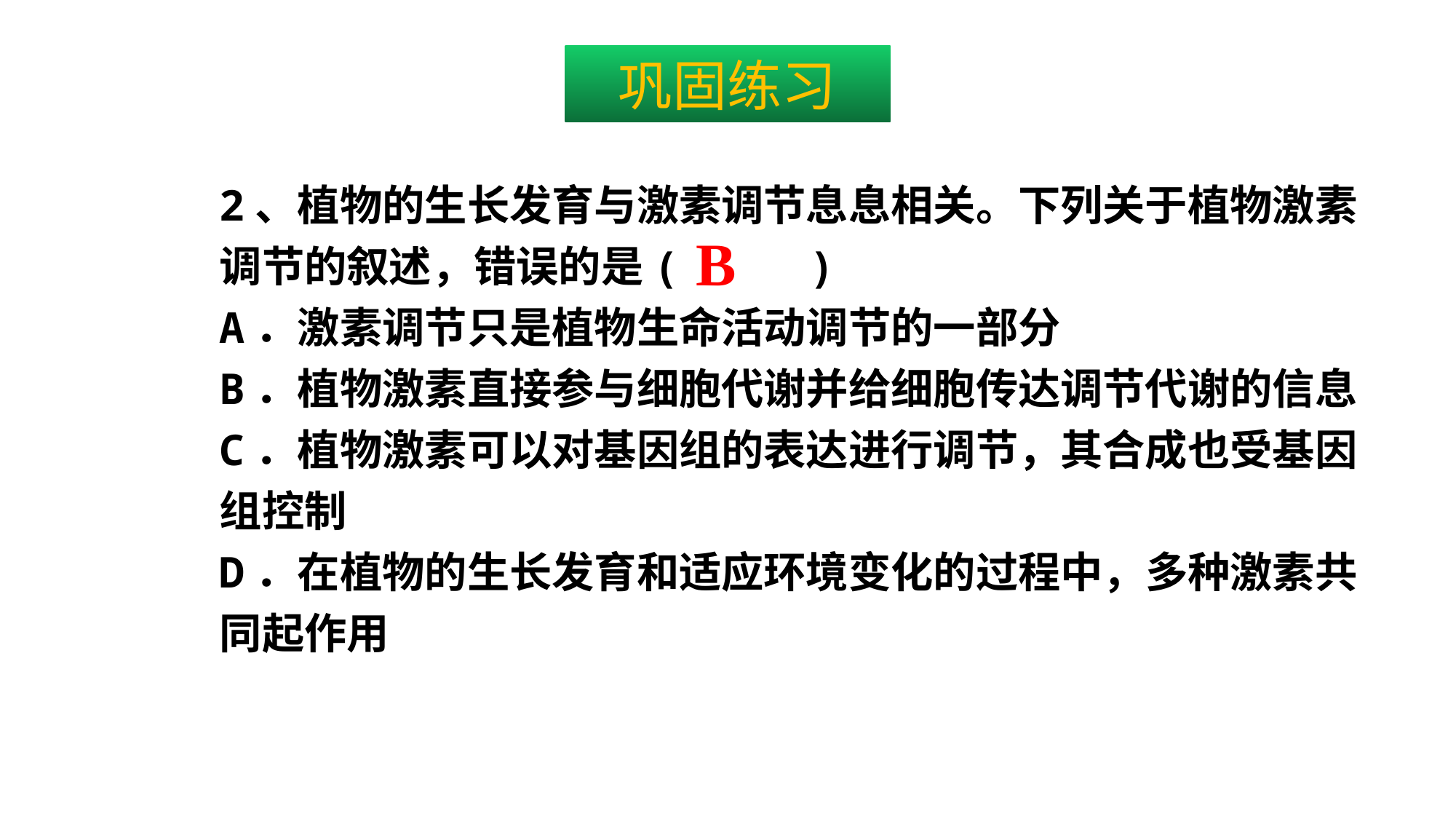

巩固练习
2、植物的生长发育与激素调节息息相关。下列关于植物激素调节的叙述，错误的是( 　　)
A．激素调节只是植物生命活动调节的一部分
B．植物激素直接参与细胞代谢并给细胞传达调节代谢的信息
C．植物激素可以对基因组的表达进行调节，其合成也受基因组控制
D．在植物的生长发育和适应环境变化的过程中，多种激素共同起作用
B